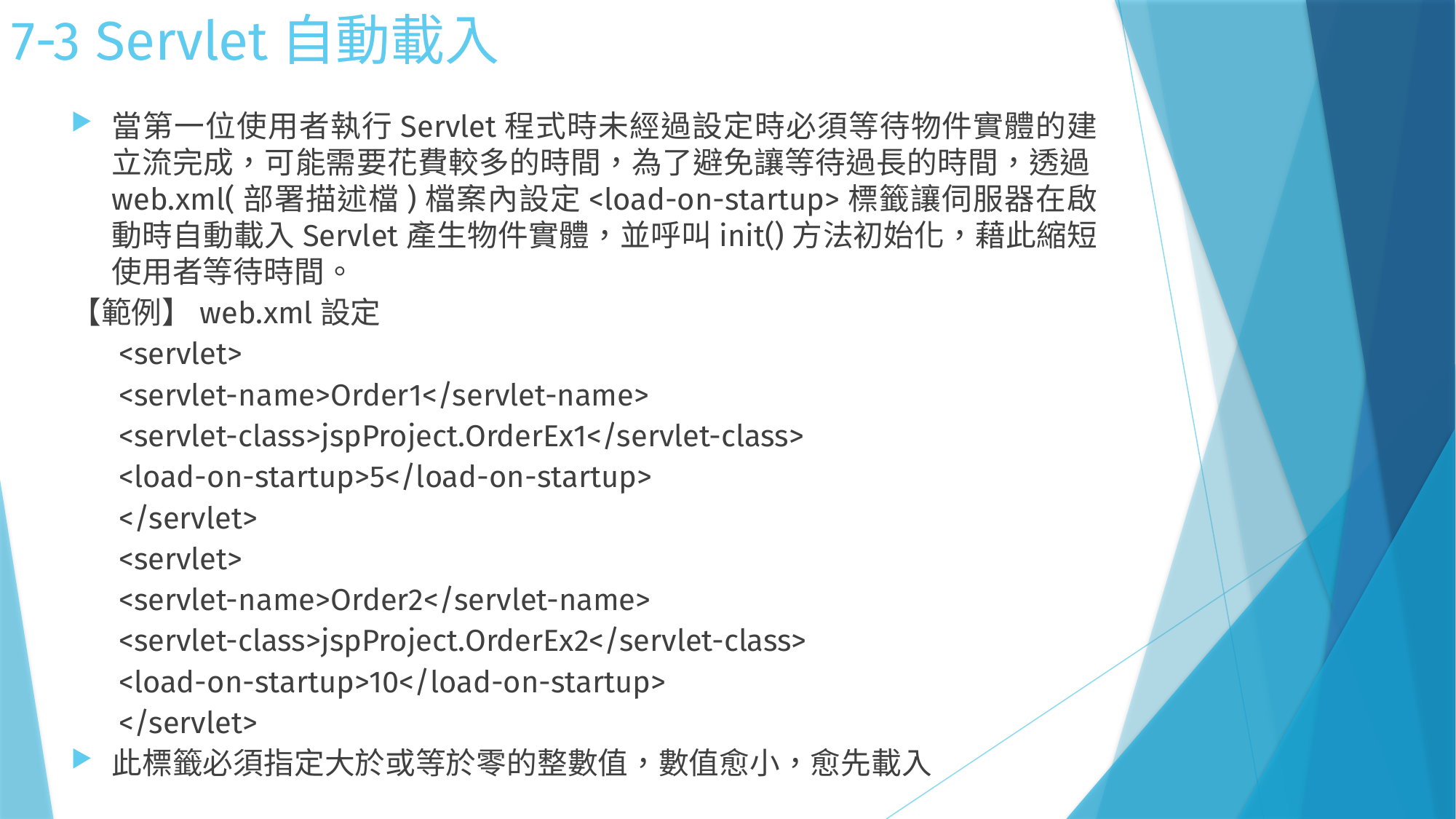

# 7-3 Servlet自動載入
當第一位使用者執行Servlet程式時未經過設定時必須等待物件實體的建立流完成，可能需要花費較多的時間，為了避免讓等待過長的時間，透過web.xml(部署描述檔)檔案內設定<load-on-startup>標籤讓伺服器在啟動時自動載入Servlet產生物件實體，並呼叫init()方法初始化，藉此縮短使用者等待時間。
【範例】web.xml設定
<servlet>
<servlet-name>Order1</servlet-name>
<servlet-class>jspProject.OrderEx1</servlet-class>
<load-on-startup>5</load-on-startup>
</servlet>
<servlet>
<servlet-name>Order2</servlet-name>
<servlet-class>jspProject.OrderEx2</servlet-class>
<load-on-startup>10</load-on-startup>
</servlet>
此標籤必須指定大於或等於零的整數值，數值愈小，愈先載入